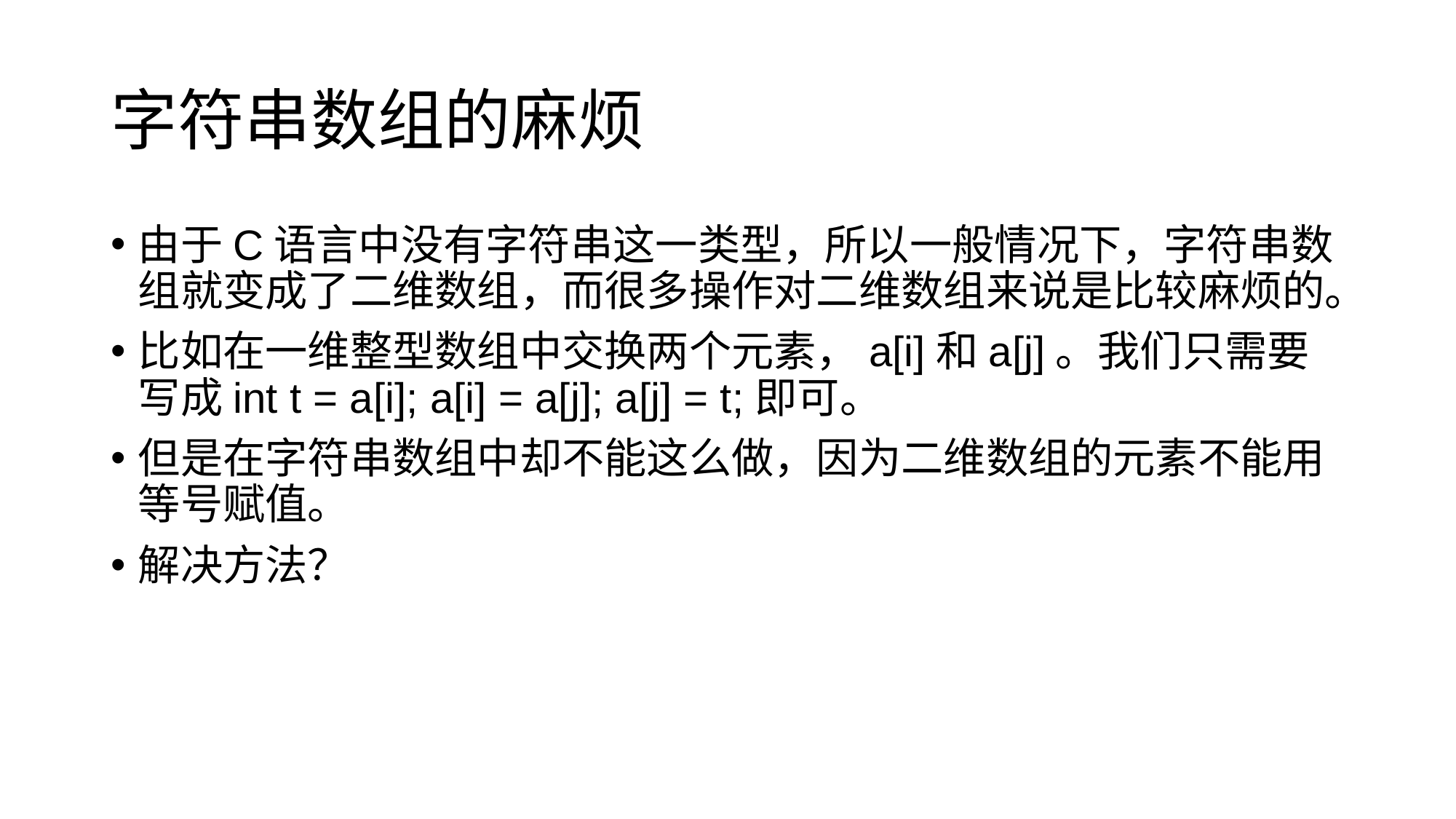

# 字符串数组的麻烦
由于C语言中没有字符串这一类型，所以一般情况下，字符串数组就变成了二维数组，而很多操作对二维数组来说是比较麻烦的。
比如在一维整型数组中交换两个元素，a[i]和a[j]。我们只需要写成int t = a[i]; a[i] = a[j]; a[j] = t;即可。
但是在字符串数组中却不能这么做，因为二维数组的元素不能用等号赋值。
解决方法？